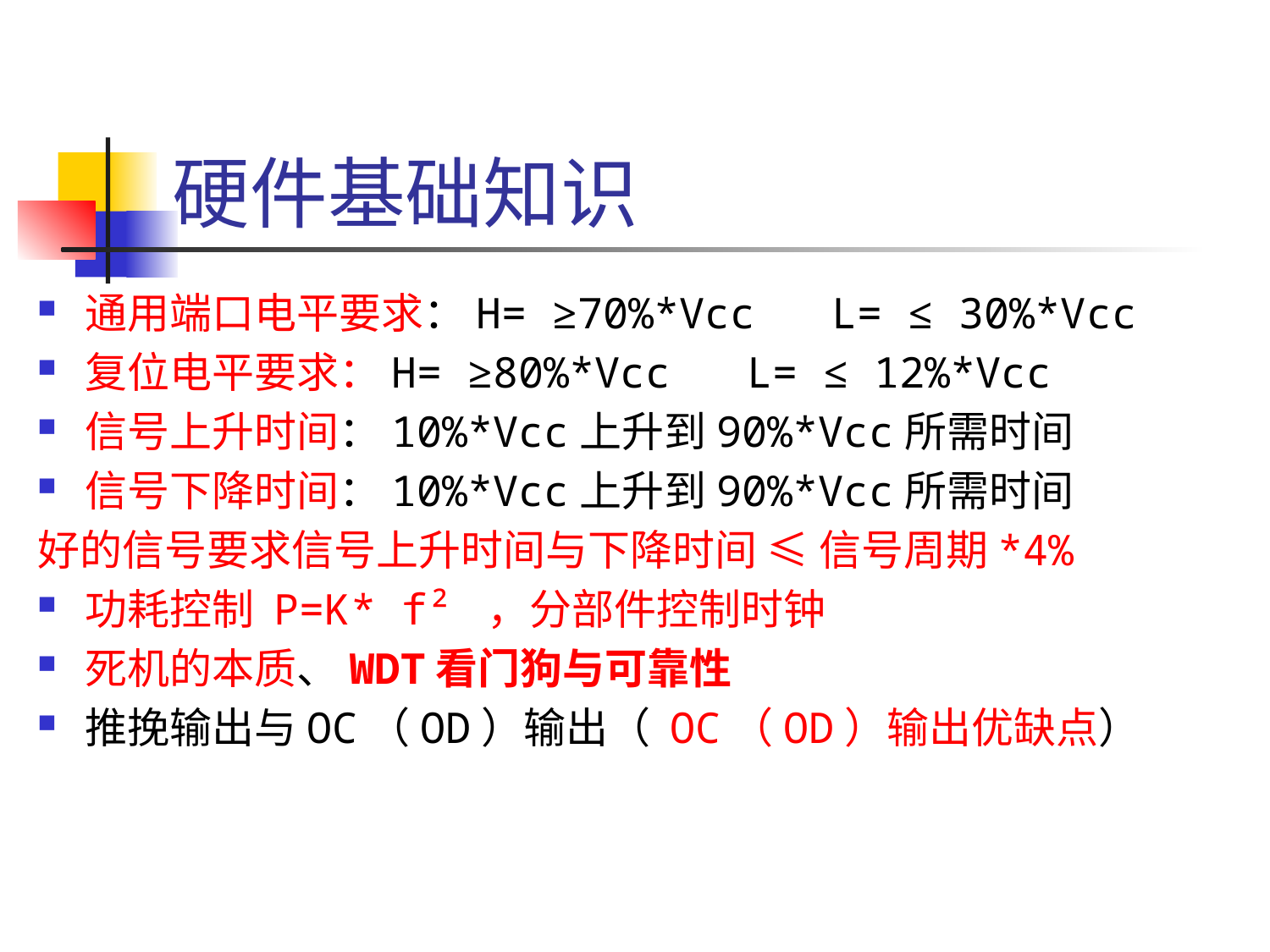

# 硬件基础知识
通用端口电平要求：H= ≥70%*Vcc   L= ≤ 30%*Vcc
复位电平要求：H= ≥80%*Vcc   L= ≤ 12%*Vcc
信号上升时间：10%*Vcc上升到90%*Vcc所需时间
信号下降时间：10%*Vcc上升到90%*Vcc所需时间
好的信号要求信号上升时间与下降时间 ≤ 信号周期*4%
功耗控制 P=K* f² ，分部件控制时钟
死机的本质、WDT看门狗与可靠性
推挽输出与OC（OD）输出（ OC（OD）输出优缺点）

11